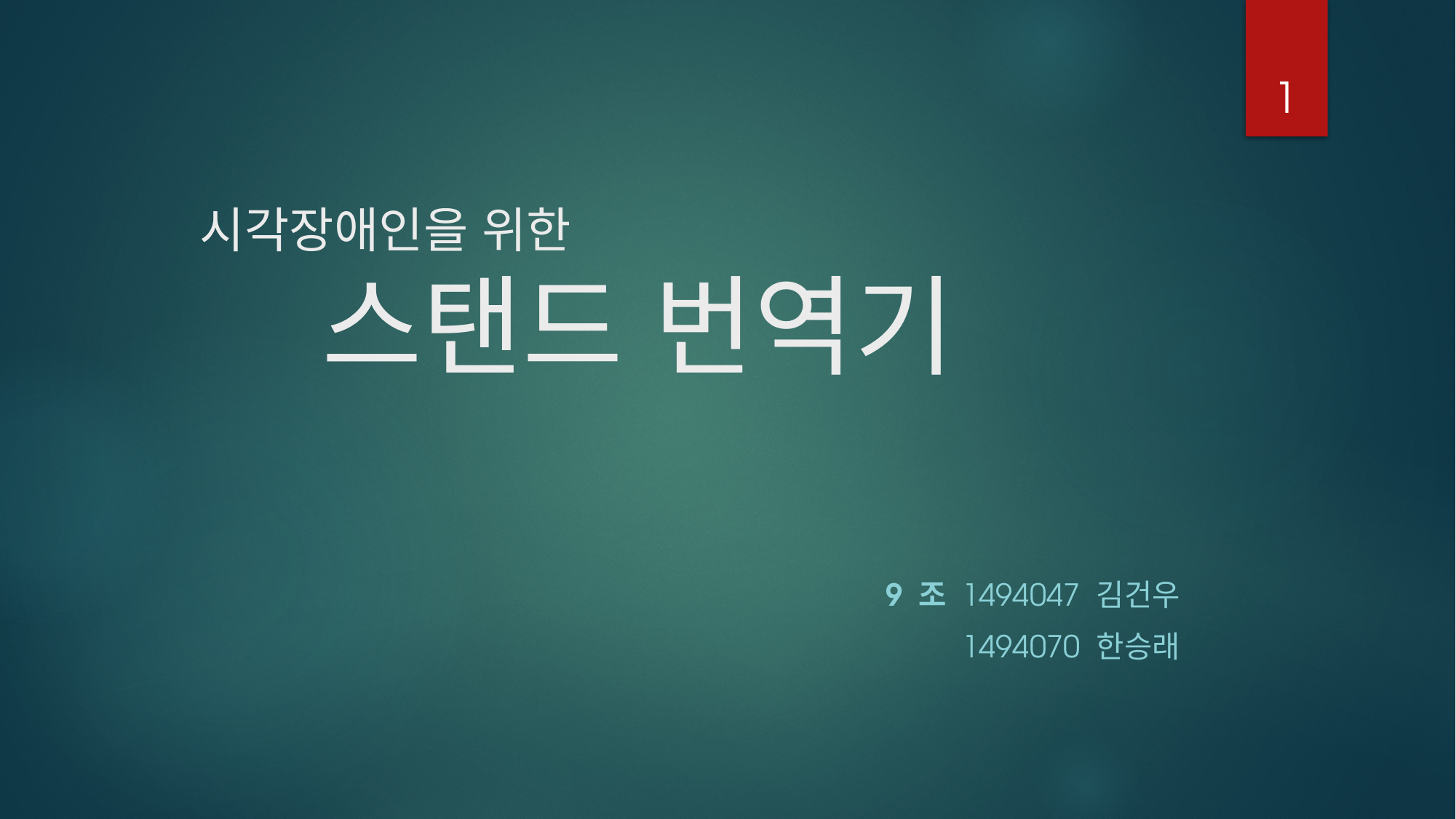

1
# 시각장애인을 위한 스탠드 번역기
   9 조 1494047 김건우
1494070 한승래